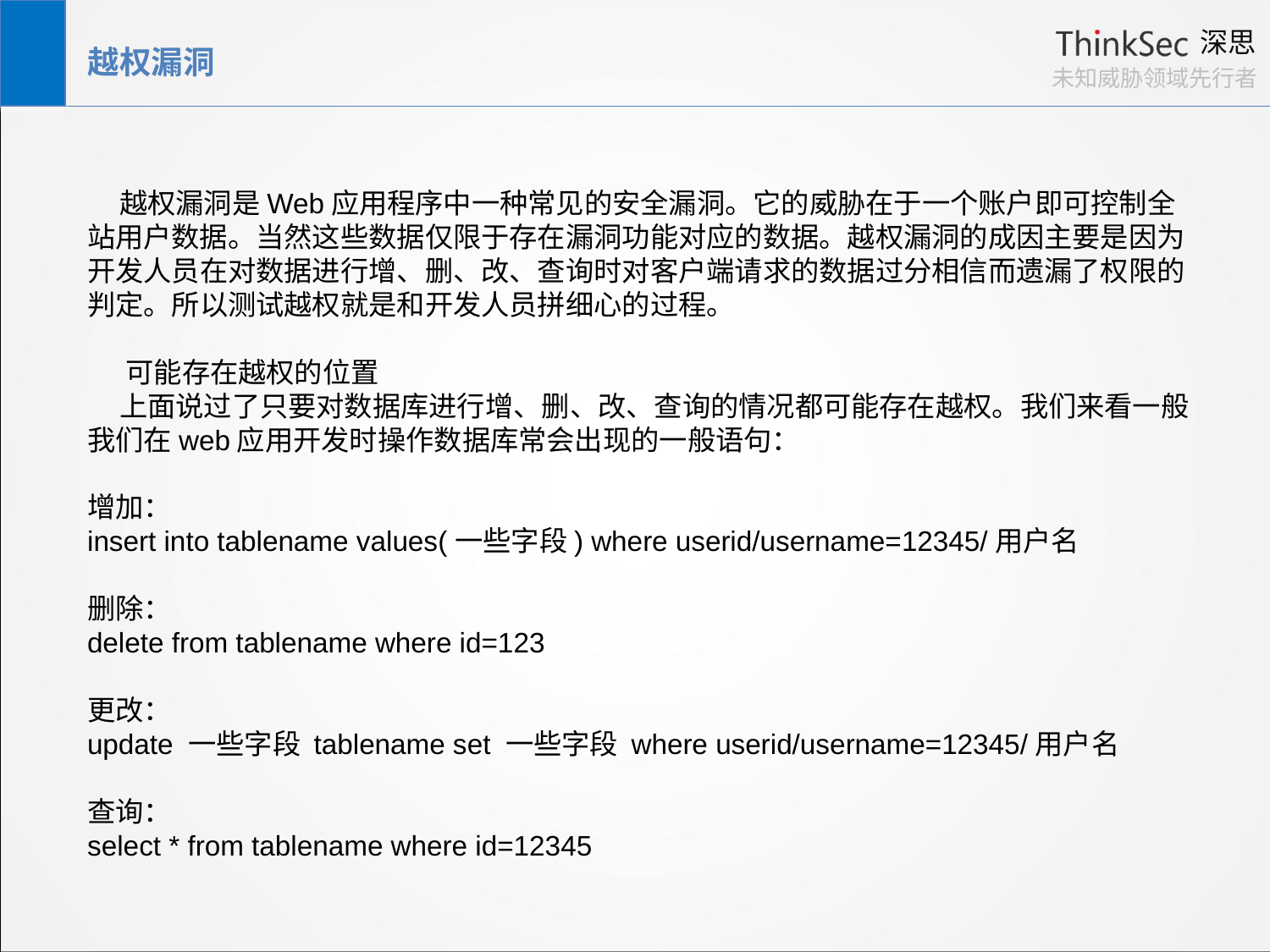

越权漏洞
    越权漏洞是Web应用程序中一种常见的安全漏洞。它的威胁在于一个账户即可控制全站用户数据。当然这些数据仅限于存在漏洞功能对应的数据。越权漏洞的成因主要是因为开发人员在对数据进行增、删、改、查询时对客户端请求的数据过分相信而遗漏了权限的判定。所以测试越权就是和开发人员拼细心的过程。

     可能存在越权的位置
    上面说过了只要对数据库进行增、删、改、查询的情况都可能存在越权。我们来看一般我们在web应用开发时操作数据库常会出现的一般语句：

增加：
insert into tablename values(一些字段) where userid/username=12345/用户名

删除：
delete from tablename where id=123

更改：
update 一些字段 tablename set 一些字段 where userid/username=12345/用户名

查询：
select * from tablename where id=12345